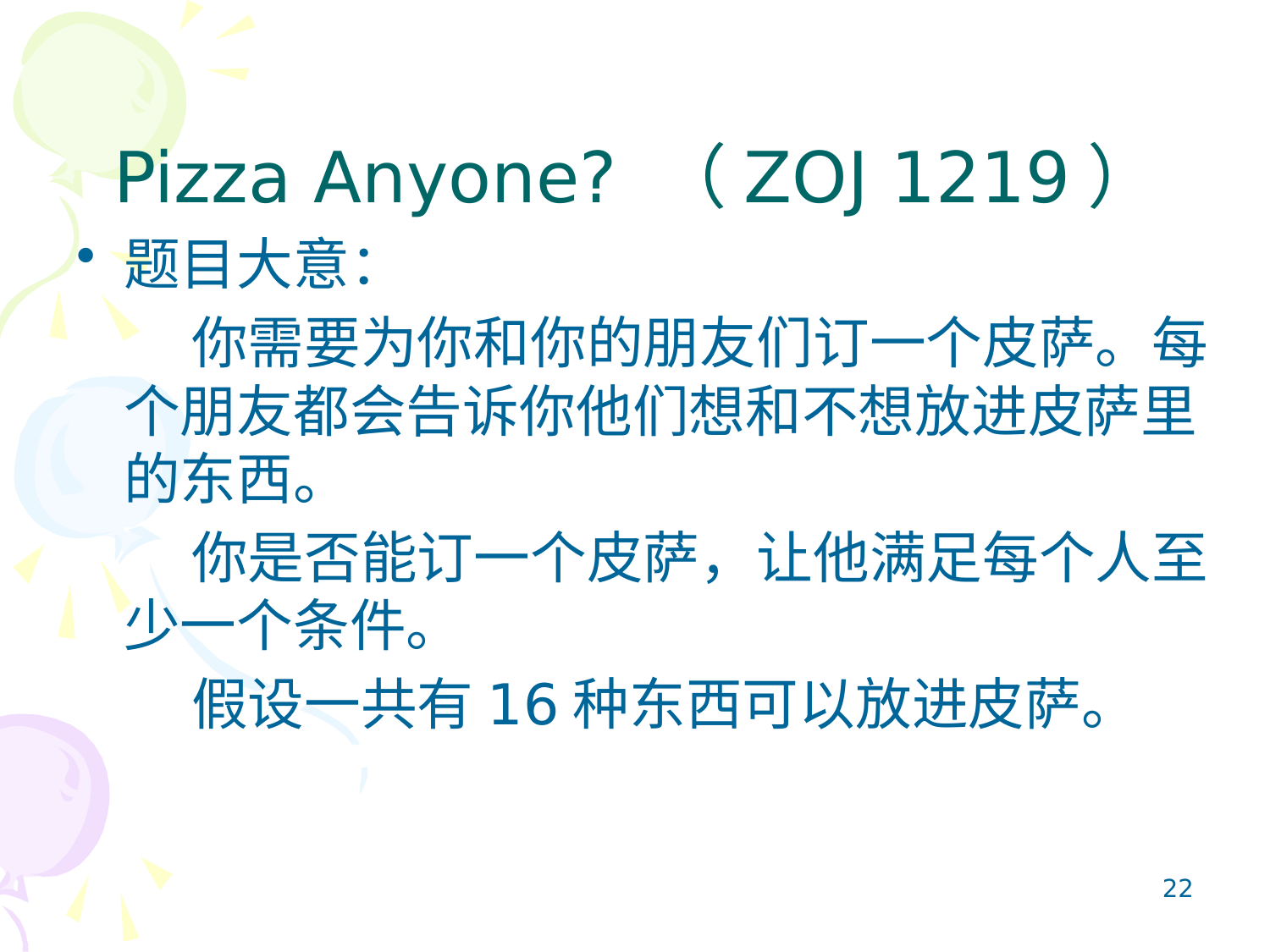

# Pizza Anyone? （ZOJ 1219）
题目大意：
        你需要为你和你的朋友们订一个皮萨。每个朋友都会告诉你他们想和不想放进皮萨里的东西。
        你是否能订一个皮萨，让他满足每个人至少一个条件。
        假设一共有16种东西可以放进皮萨。
22